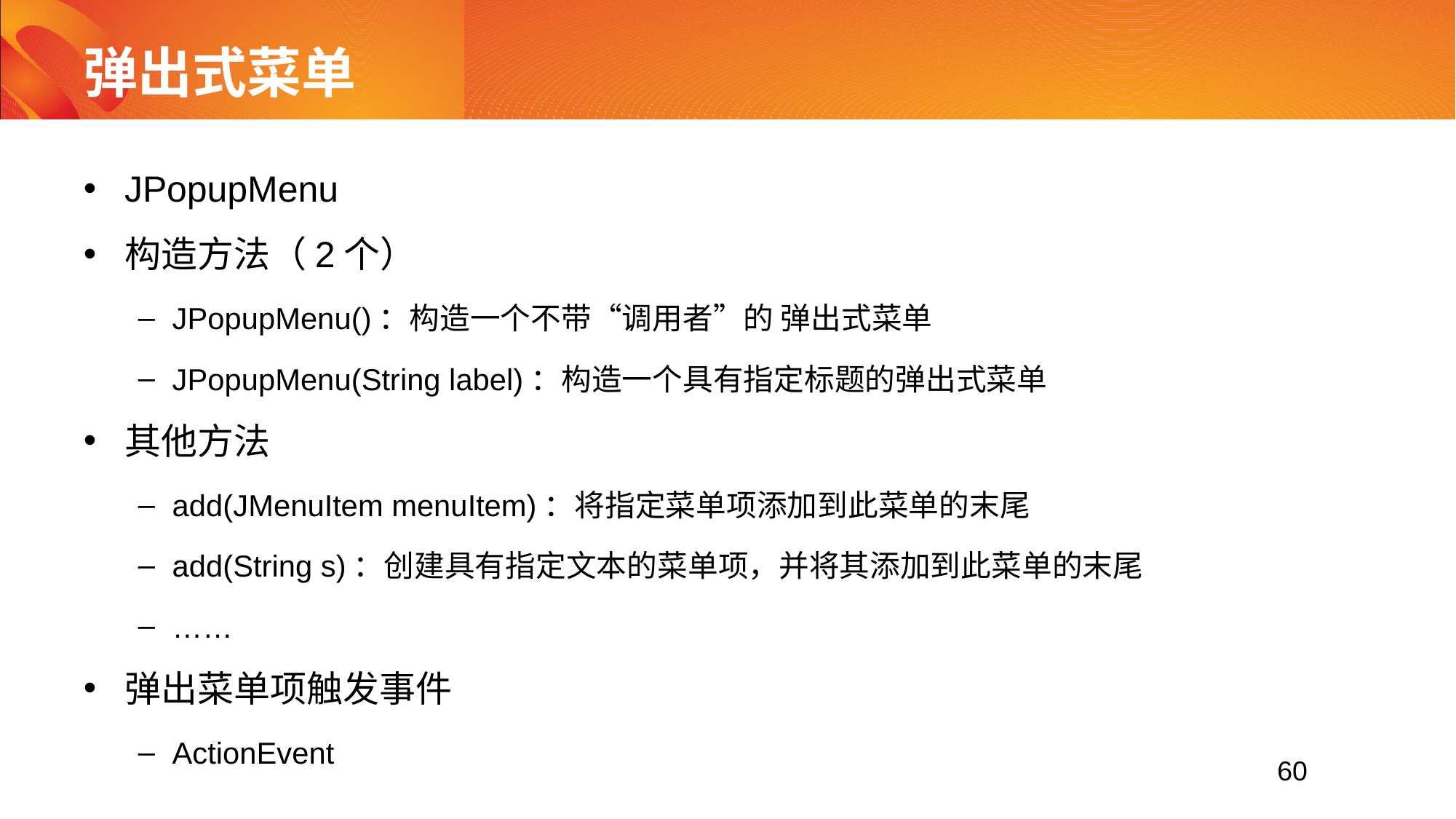

# 弹出式菜单
JPopupMenu
构造方法（2个）
JPopupMenu()：构造一个不带“调用者”的 弹出式菜单
JPopupMenu(String label)：构造一个具有指定标题的弹出式菜单
其他方法
add(JMenuItem menuItem)：将指定菜单项添加到此菜单的末尾
add(String s)：创建具有指定文本的菜单项，并将其添加到此菜单的末尾
……
弹出菜单项触发事件
ActionEvent